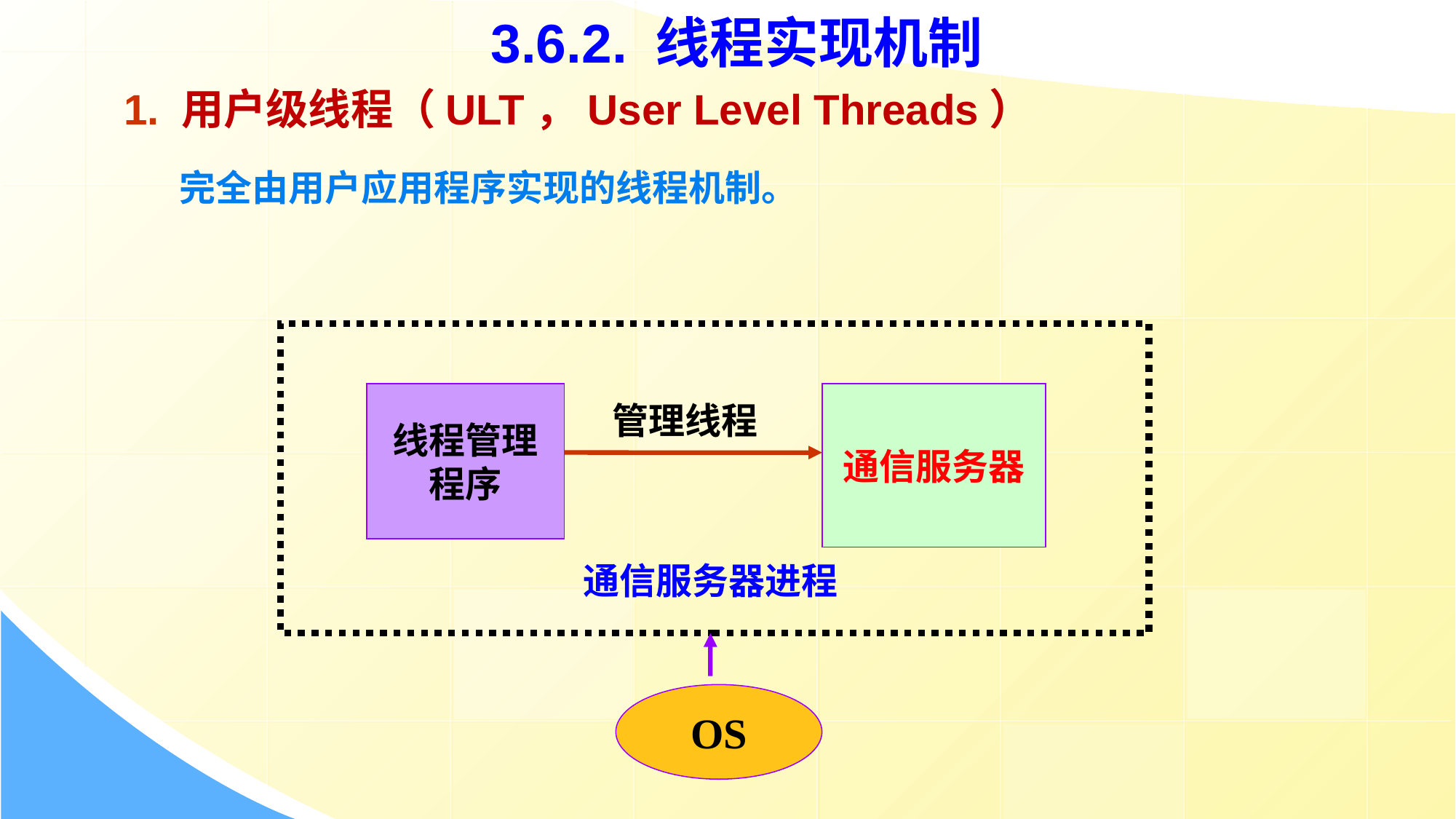

3.6.2. 线程实现机制
1. 用户级线程（ULT，User Level Threads）
     完全由用户应用程序实现的线程机制。

线程管理
程序
通信服务器
管理线程

通信服务器进程

OS